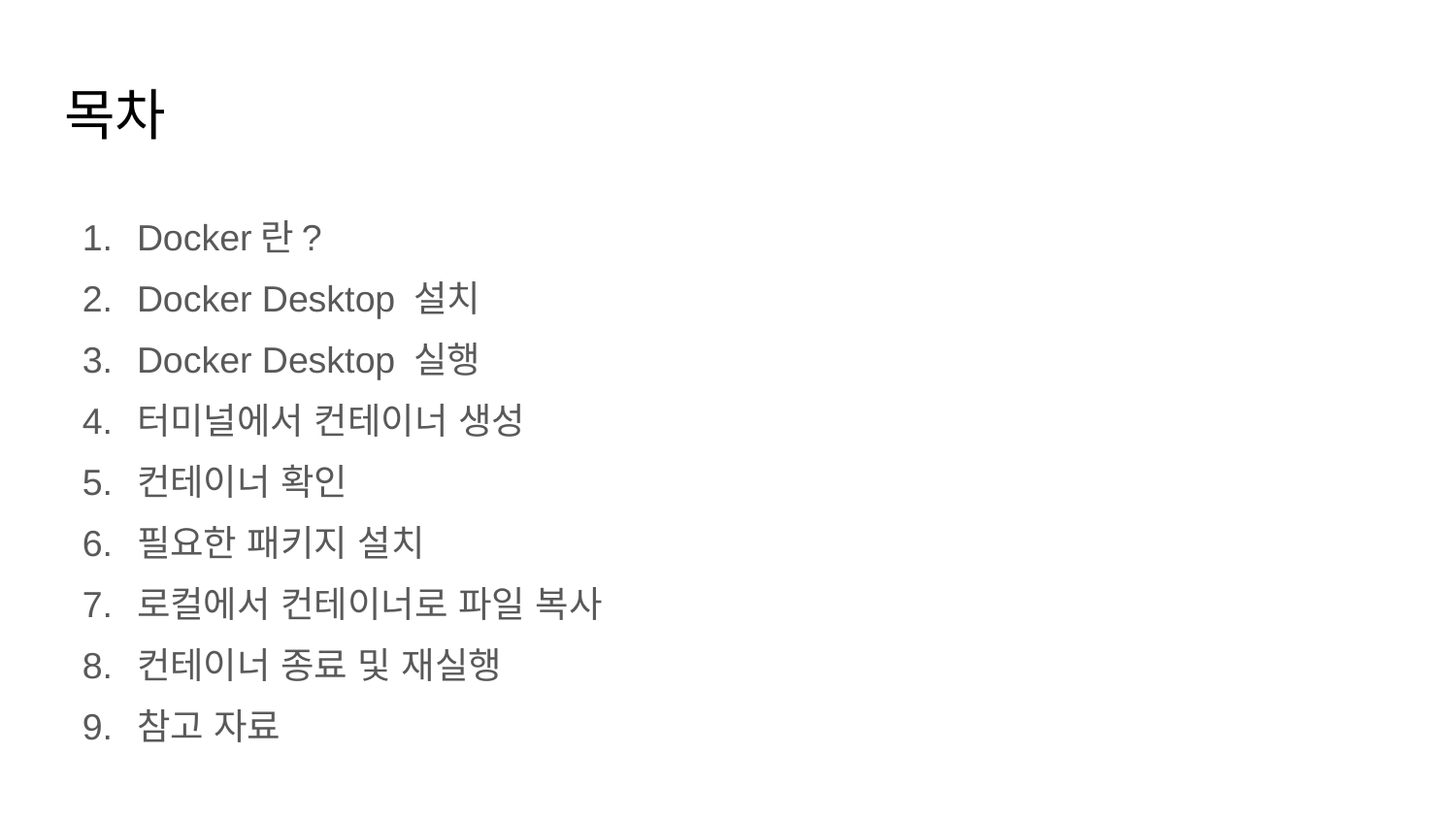

# 목차
Docker란?
Docker Desktop 설치
Docker Desktop 실행
터미널에서 컨테이너 생성
컨테이너 확인
필요한 패키지 설치
로컬에서 컨테이너로 파일 복사
컨테이너 종료 및 재실행
참고 자료